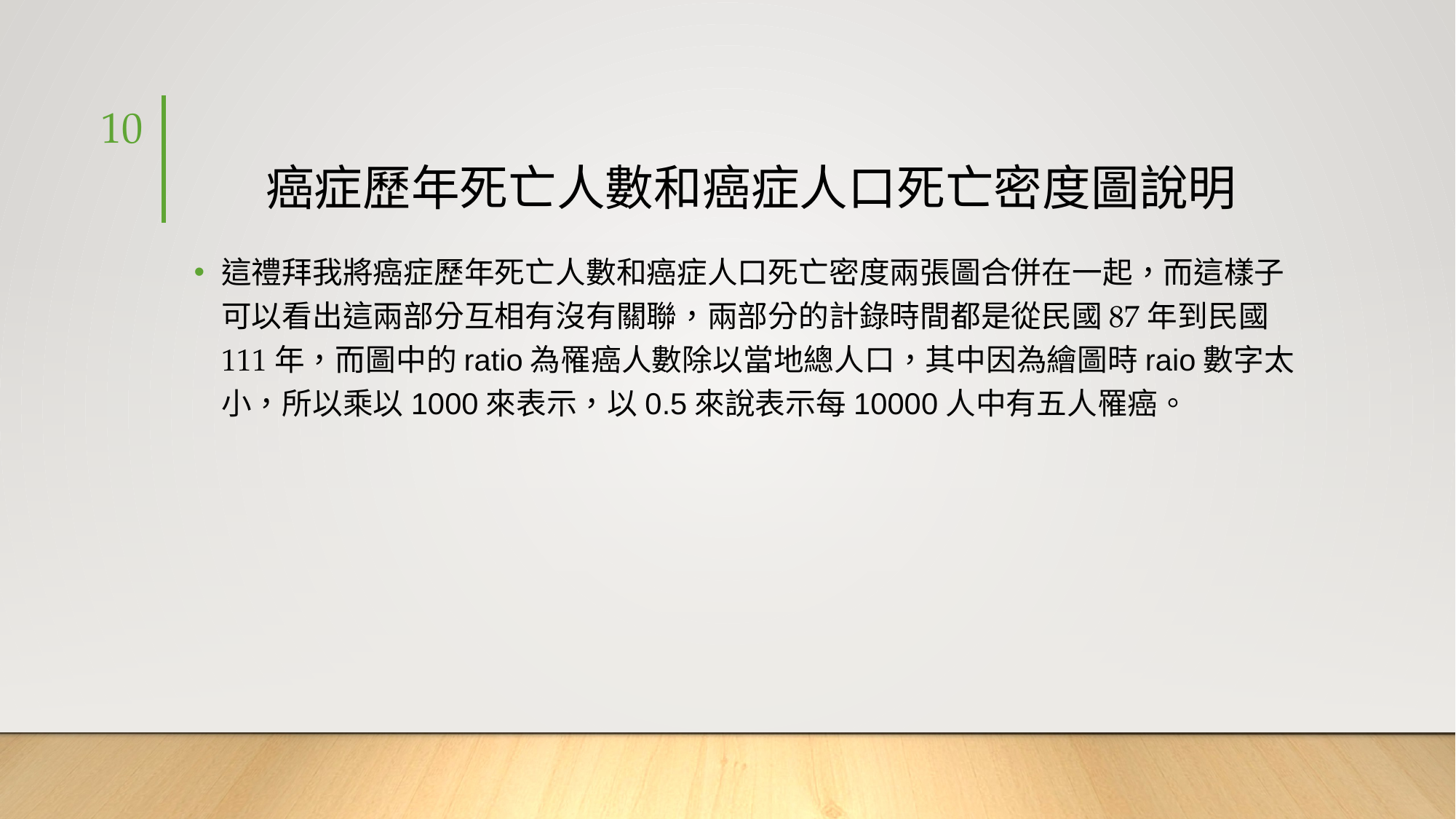

10
# 癌症歷年死亡人數和癌症人口死亡密度圖說明
這禮拜我將癌症歷年死亡人數和癌症人口死亡密度兩張圖合併在一起，而這樣子可以看出這兩部分互相有沒有關聯，兩部分的計錄時間都是從民國87年到民國111年，而圖中的ratio為罹癌人數除以當地總人口，其中因為繪圖時raio數字太小，所以乘以1000來表示，以0.5來說表示每10000人中有五人罹癌。